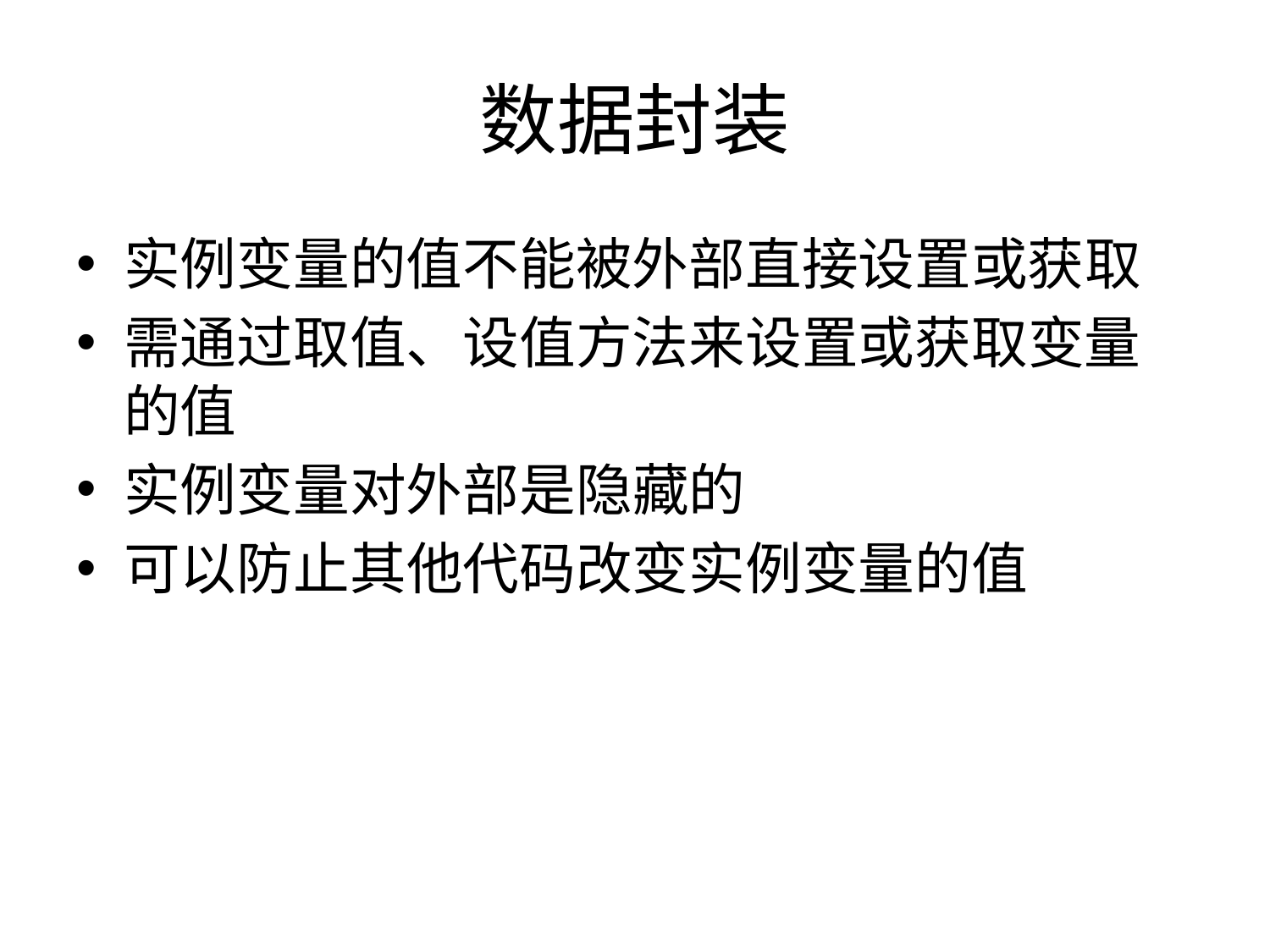

# 数据封装
实例变量的值不能被外部直接设置或获取
需通过取值、设值方法来设置或获取变量的值
实例变量对外部是隐藏的
可以防止其他代码改变实例变量的值